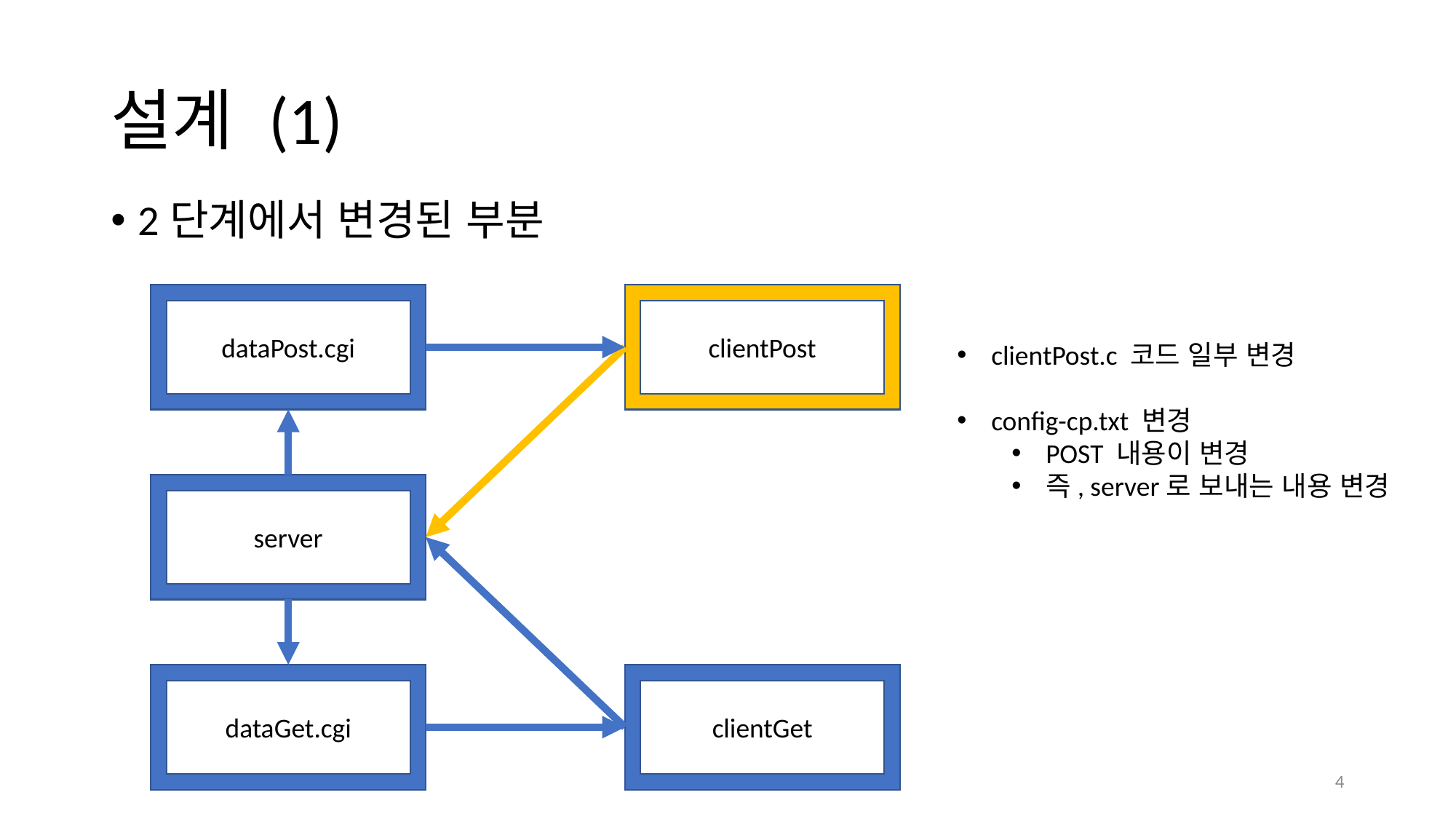

# 설계 (1)
2단계에서 변경된 부분

dataPost.cgi
clientPost
clientPost.c 코드 일부 변경

config-cp.txt 변경
POST 내용이 변경
즉, server로 보내는 내용 변경
server
dataGet.cgi
clientGet
4